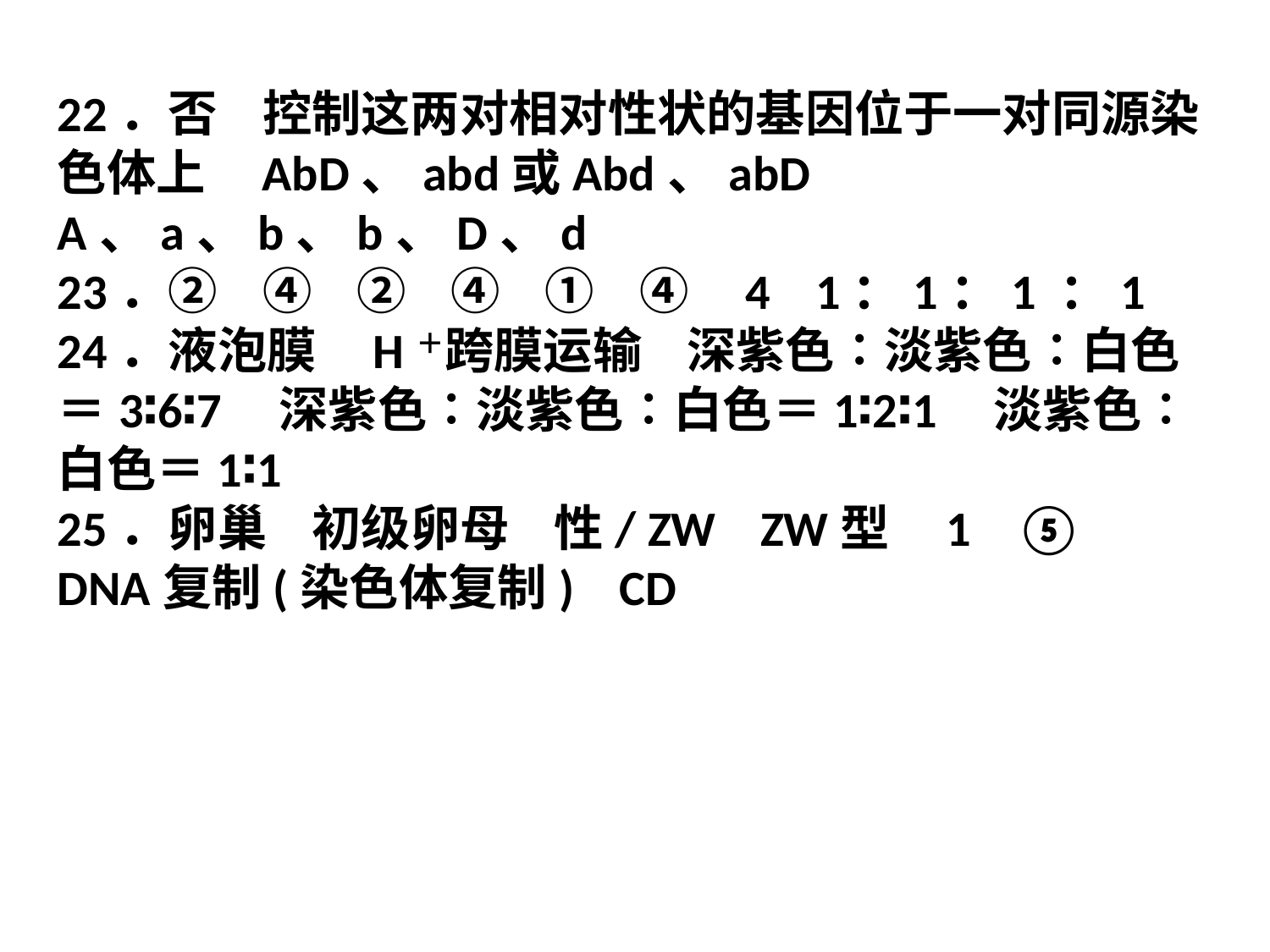

22．否    控制这两对相对性状的基因位于一对同源染色体上    AbD、abd或Abd、abD    A、a、b、b、D、d
23．②    ④    ②    ④    ①    ④    4    1：1：1 ：1
24．液泡膜    H＋跨膜运输    深紫色∶淡紫色∶白色＝3∶6∶7    深紫色∶淡紫色∶白色＝1∶2∶1    淡紫色∶白色＝1∶1
25．卵巢    初级卵母    性/ ZW    ZW型    1    ⑤    DNA复制(染色体复制)    CD